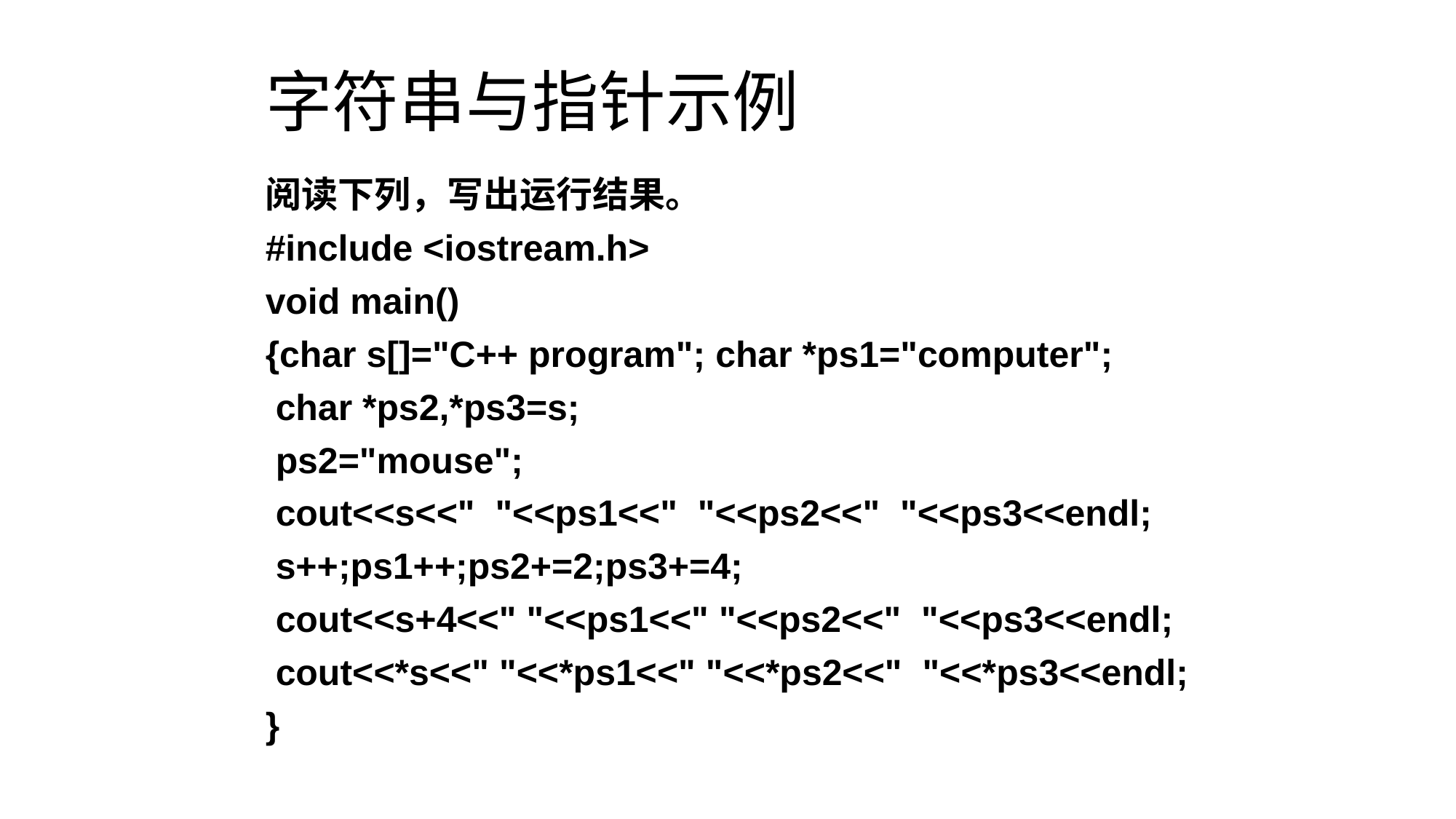

# 字符串与指针示例
阅读下列，写出运行结果。
#include <iostream.h>
void main()
{char s[]="C++ program"; char *ps1="computer";
 char *ps2,*ps3=s;
 ps2="mouse";
 cout<<s<<"  "<<ps1<<"  "<<ps2<<"  "<<ps3<<endl;
 s++;ps1++;ps2+=2;ps3+=4;
 cout<<s+4<<" "<<ps1<<" "<<ps2<<"  "<<ps3<<endl;
 cout<<*s<<" "<<*ps1<<" "<<*ps2<<"  "<<*ps3<<endl;
}